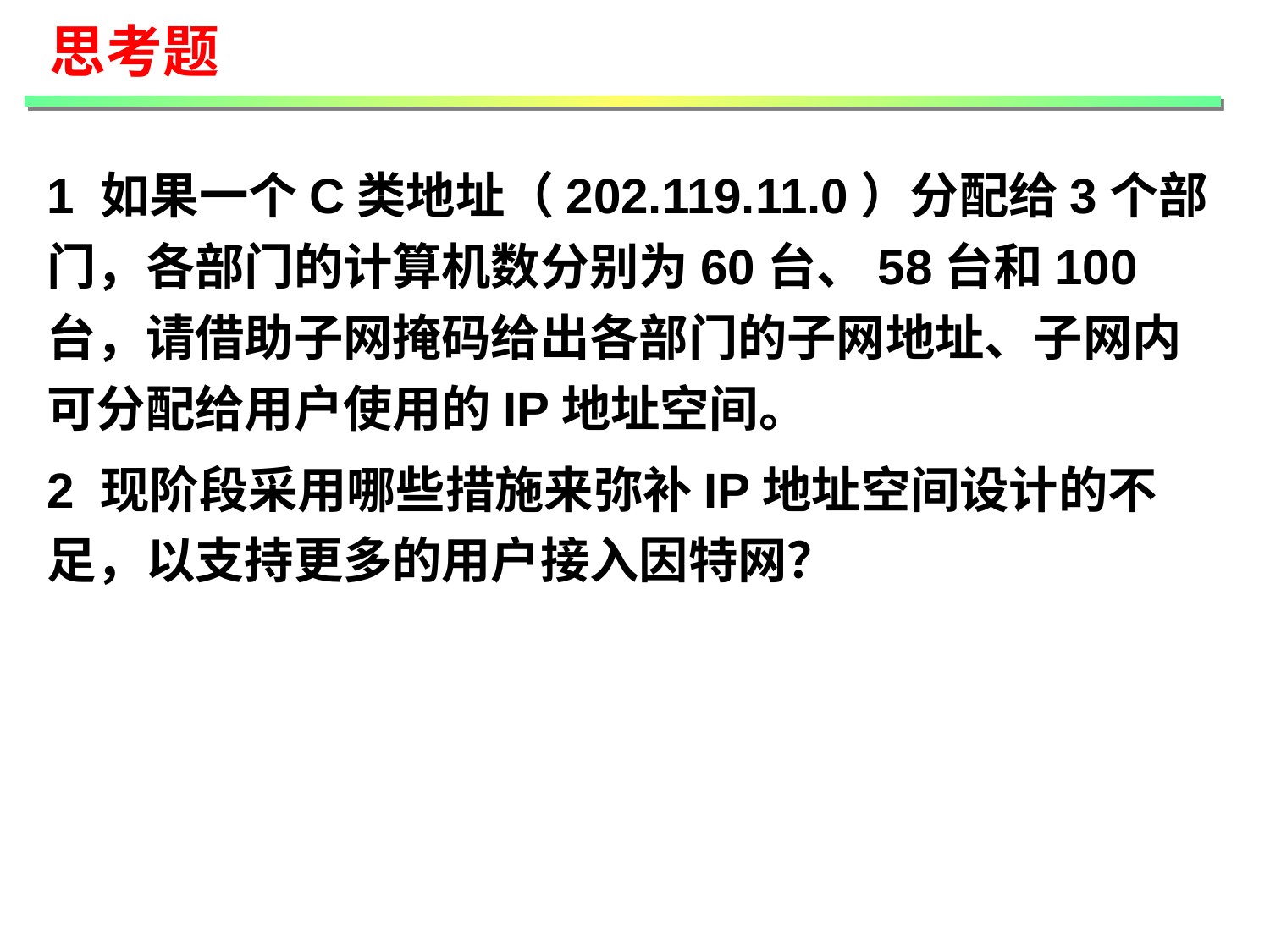

思考题

1 如果一个C类地址（202.119.11.0）分配给3个部门，各部门的计算机数分别为60台、58台和100台，请借助子网掩码给出各部门的子网地址、子网内可分配给用户使用的IP地址空间。
2 现阶段采用哪些措施来弥补IP地址空间设计的不足，以支持更多的用户接入因特网？